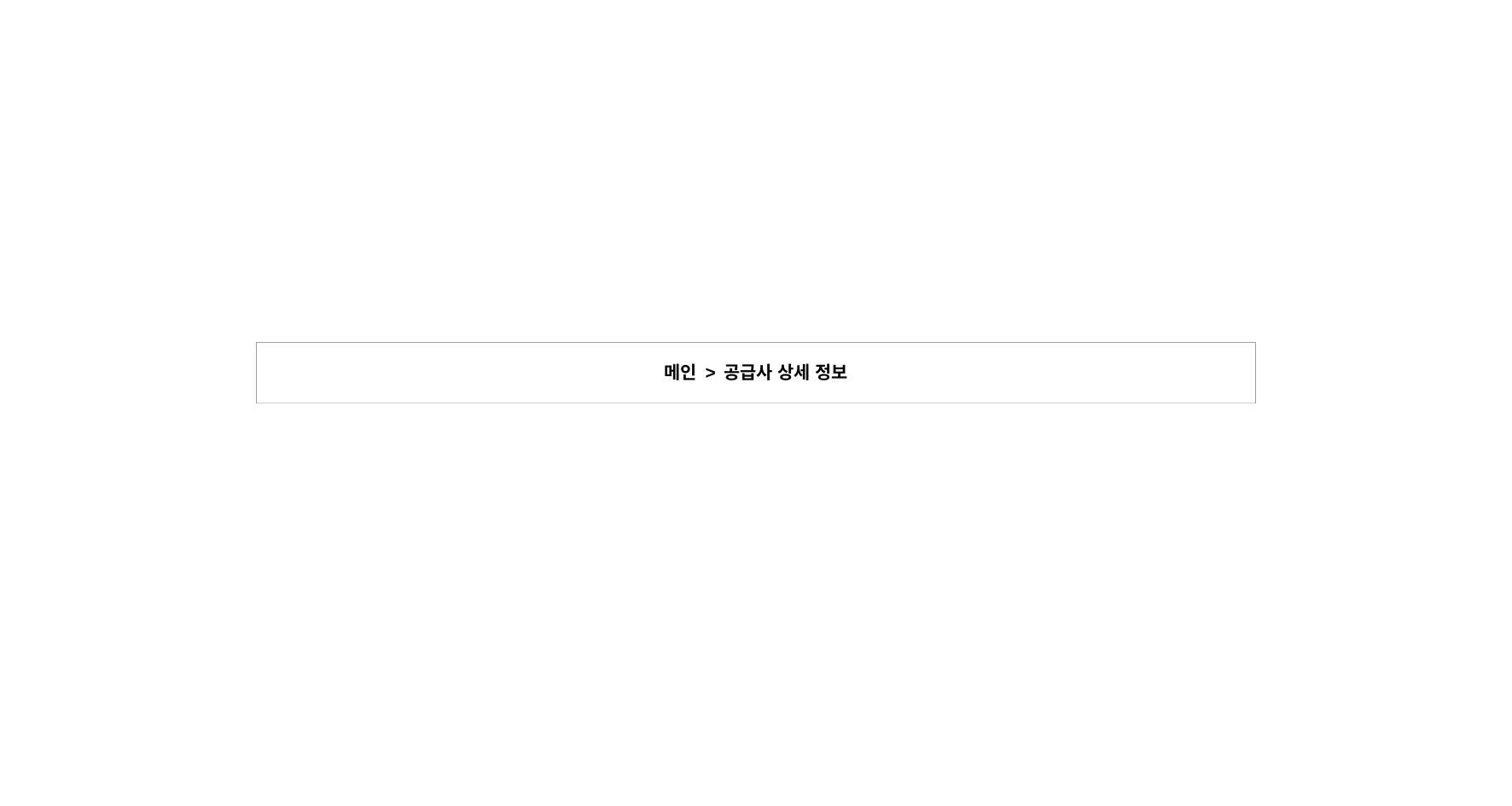

| 메인 > 공급사 상세 정보 |
| --- |